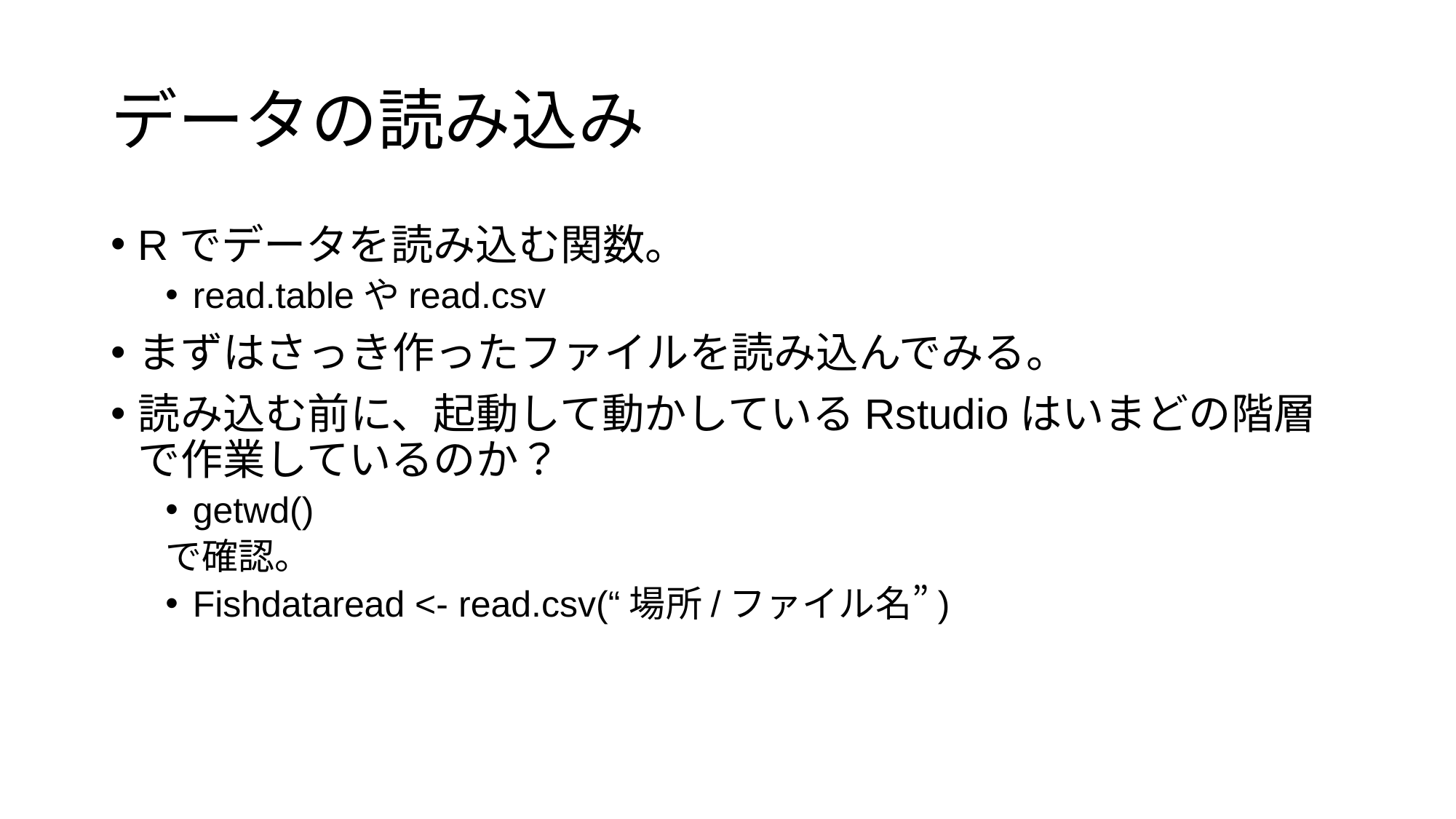

# データの読み込み
Rでデータを読み込む関数。
read.tableやread.csv
まずはさっき作ったファイルを読み込んでみる。
読み込む前に、起動して動かしているRstudioはいまどの階層で作業しているのか？
getwd()
で確認。
Fishdataread <- read.csv(“場所/ファイル名”)